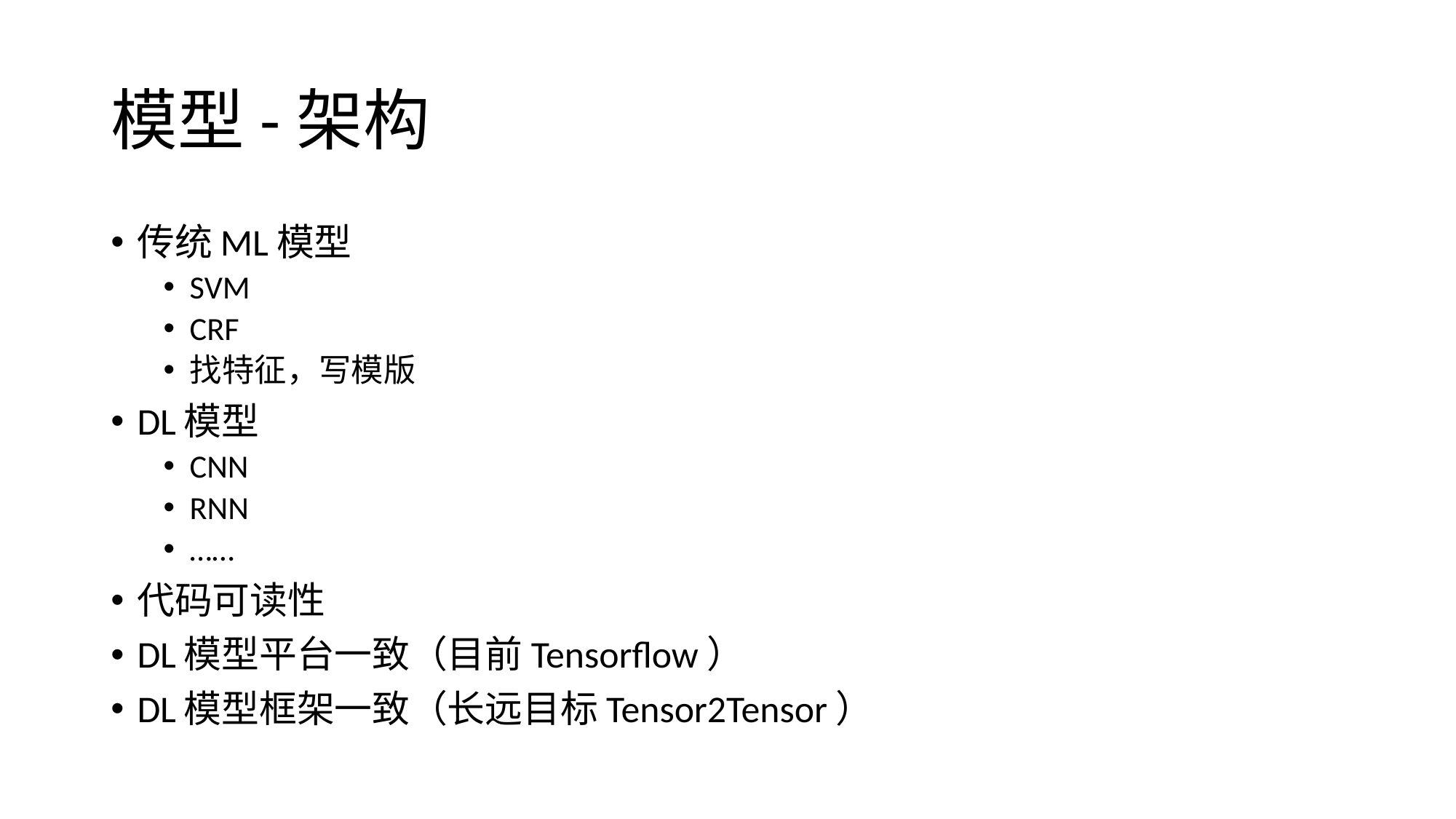

# 模型-架构
传统ML模型
SVM
CRF
找特征，写模版
DL模型
CNN
RNN
……
代码可读性
DL模型平台一致（目前Tensorflow）
DL模型框架一致（长远目标Tensor2Tensor）